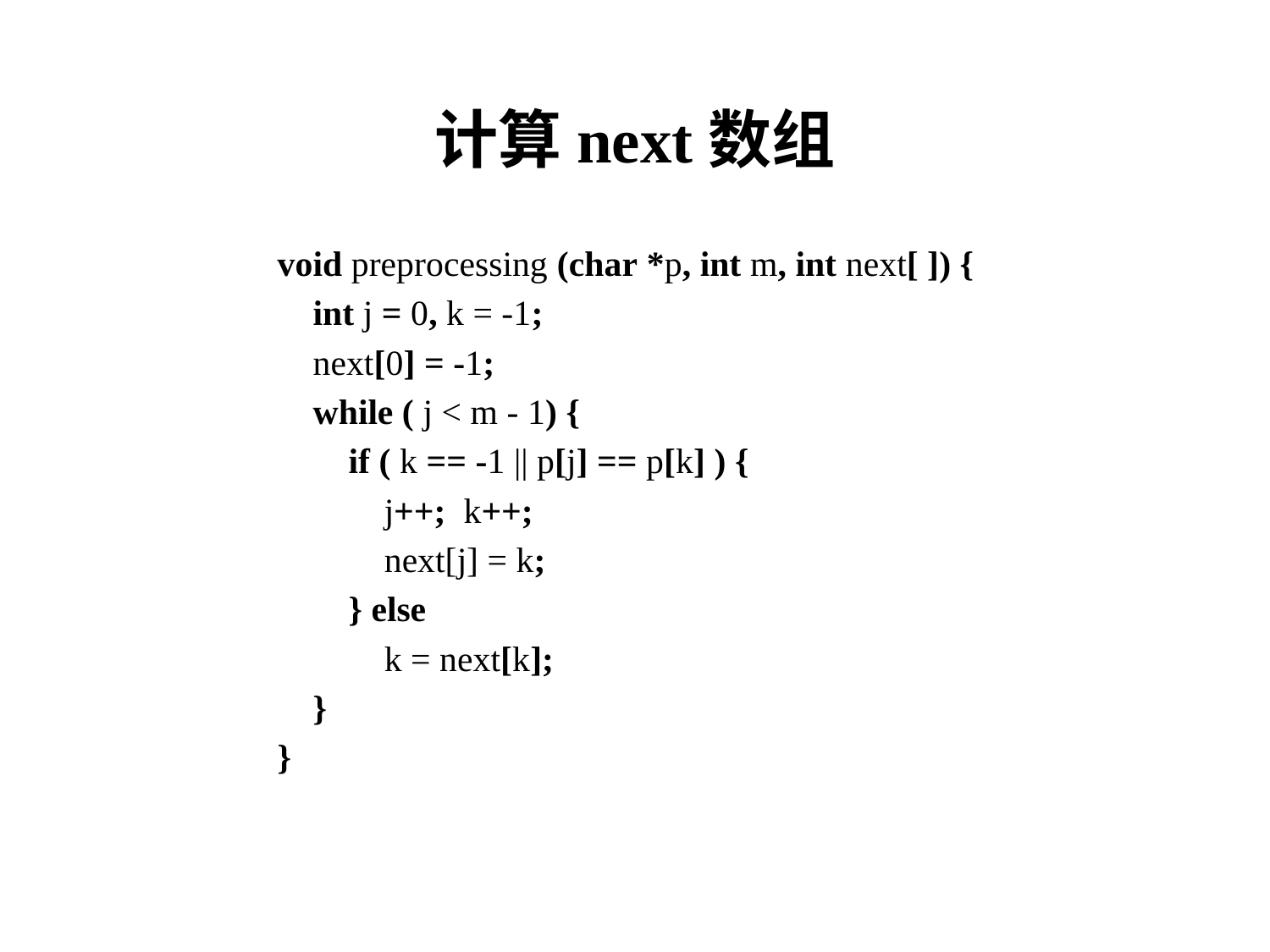

# 计算next数组
void preprocessing (char *p, int m, int next[ ]) {
    int j = 0, k = -1;
    next[0] = -1;
    while ( j < m - 1) {
        if ( k == -1 || p[j] == p[k] ) {
            j++;  k++;
            next[j] = k;
        } else
            k = next[k];
    }
}